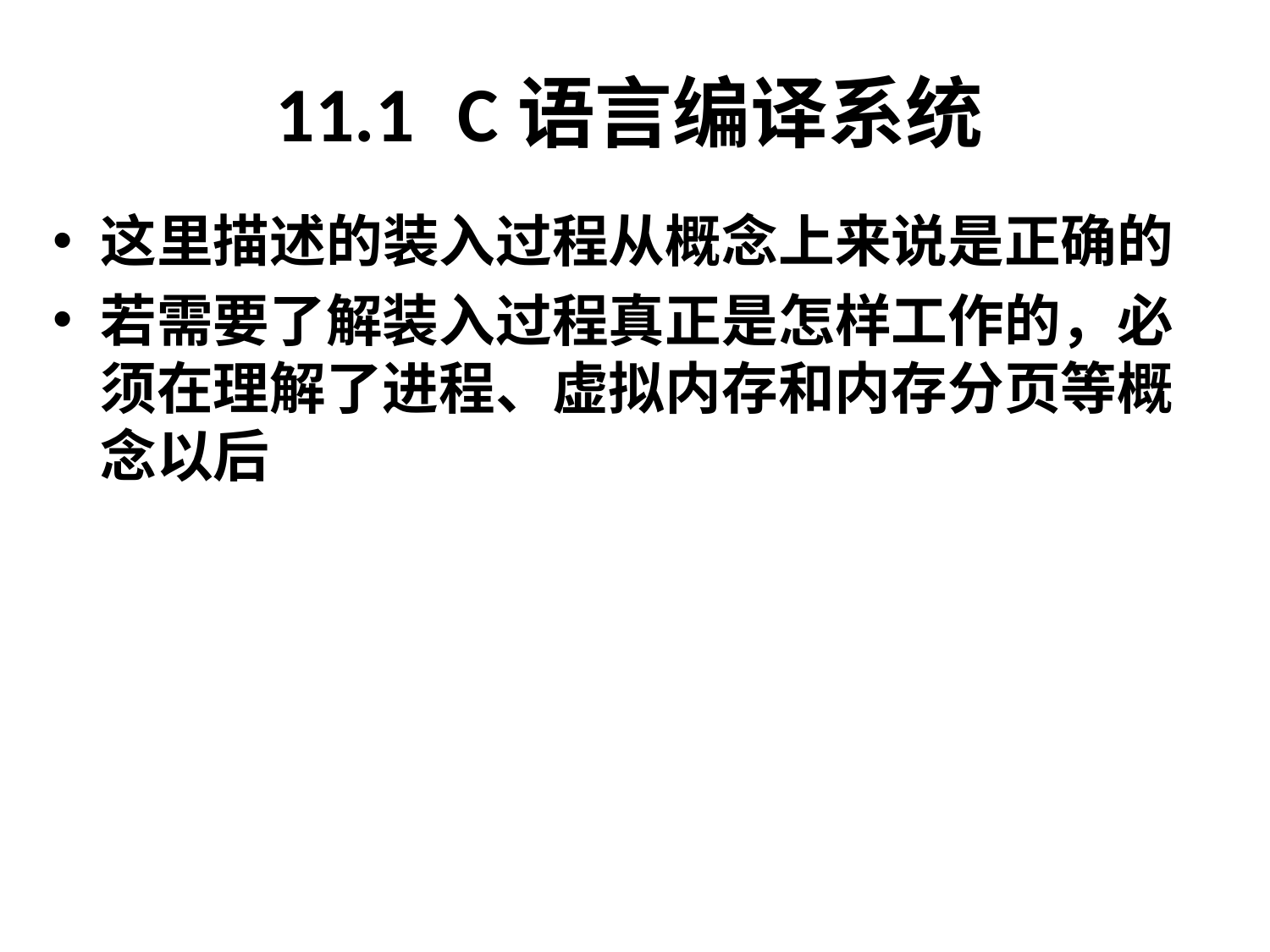

# 11.1  C语言编译系统
这里描述的装入过程从概念上来说是正确的
若需要了解装入过程真正是怎样工作的，必须在理解了进程、虚拟内存和内存分页等概念以后